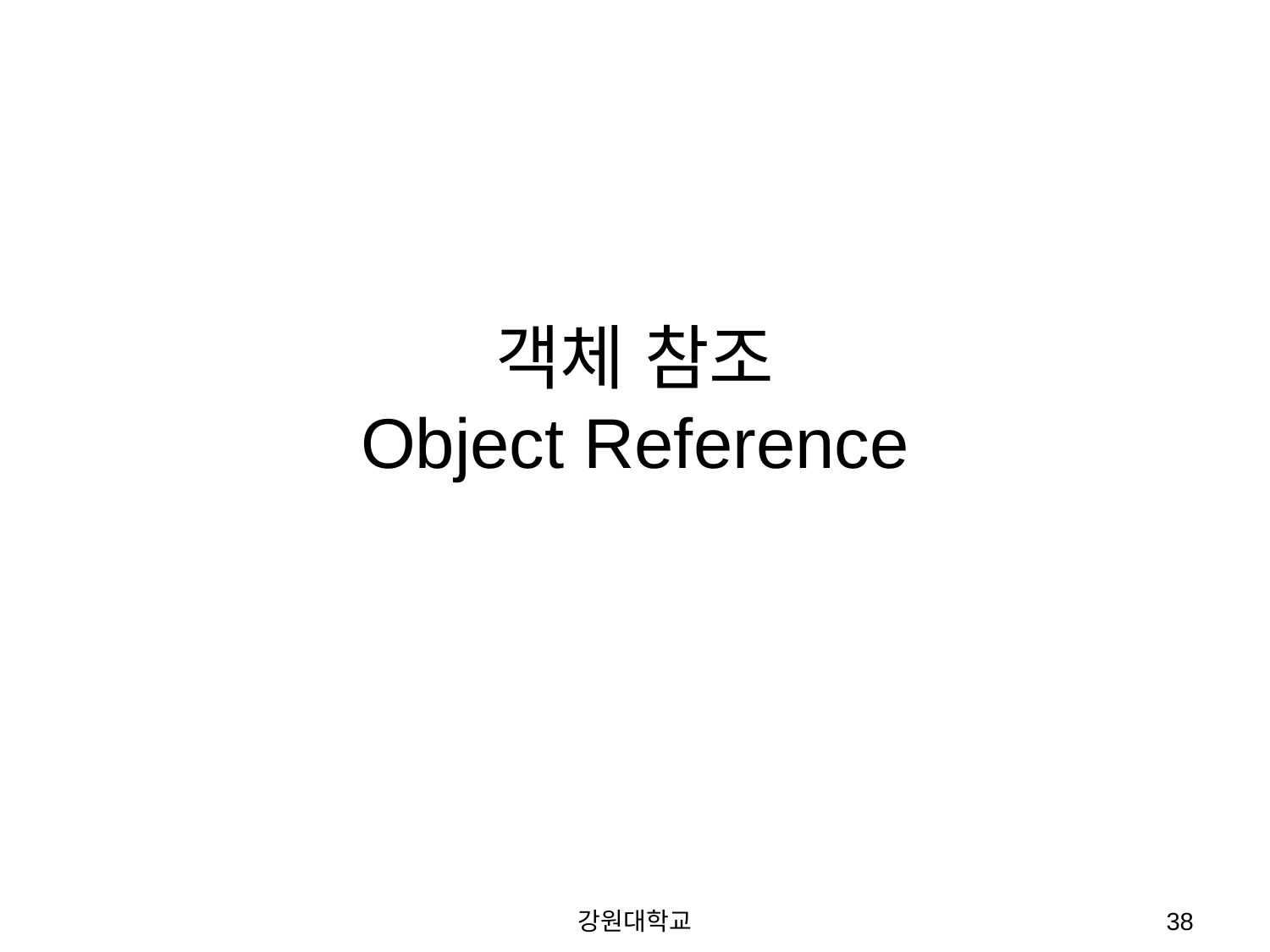

# 객체 참조 Object Reference
강원대학교
38